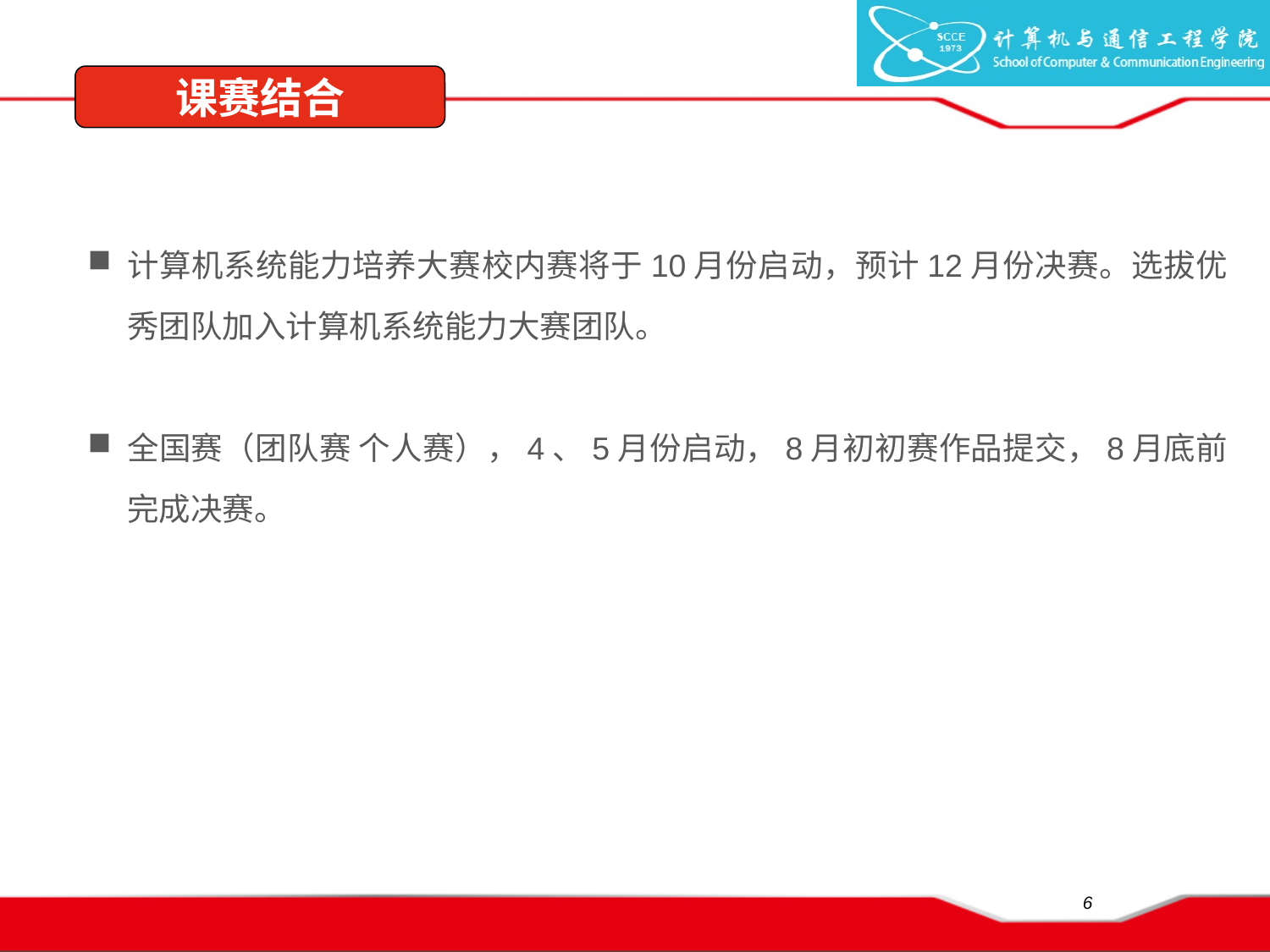

课赛结合
计算机系统能力培养大赛校内赛将于10月份启动，预计12月份决赛。选拔优秀团队加入计算机系统能力大赛团队。

全国赛（团队赛 个人赛），4、5月份启动，8月初初赛作品提交，8月底前完成决赛。

6